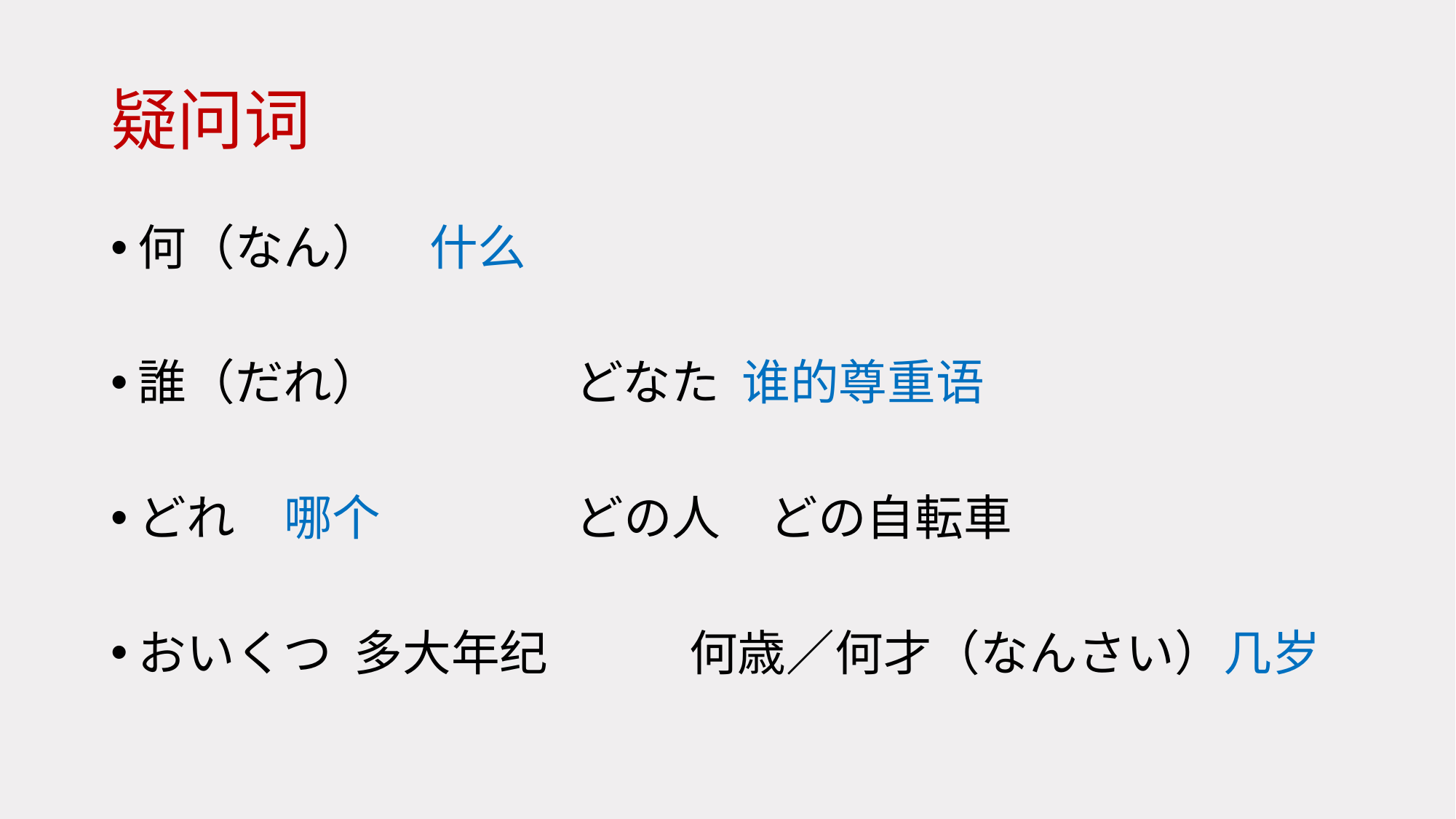

# 疑问词
何（なん）　什么

誰（だれ）　　　　どなた  谁的尊重语

どれ　哪个　　　　どの人　どの自転車

おいくつ  多大年纪    　　何歳／何才（なんさい）几岁